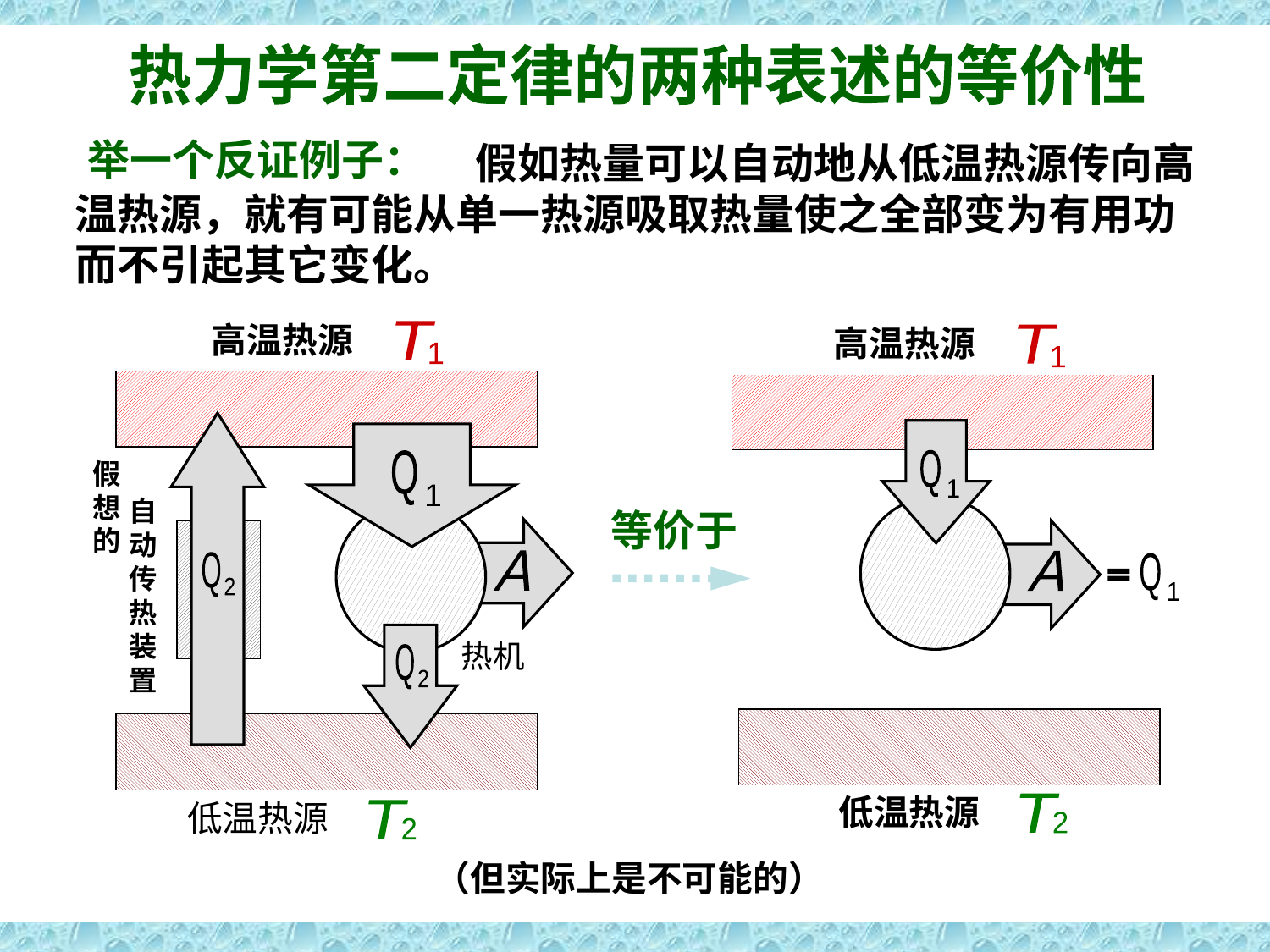

表述的等价性
热力学第二定律的两种表述的等价性
举一个反证例子：
                                         假如热量可以自动地从低温热源传向高温热源，就有可能从单一热源吸取热量使之全部变为有用功而不引起其它变化。
高温热源
T
1

假想的
Q
1
自动传热装置

A
Q
2
热机

Q
2

低温热源
T
2
高温热源
T
1

Q
1

等价于

A
Q
1

低温热源
T
2
（但实际上是不可能的）